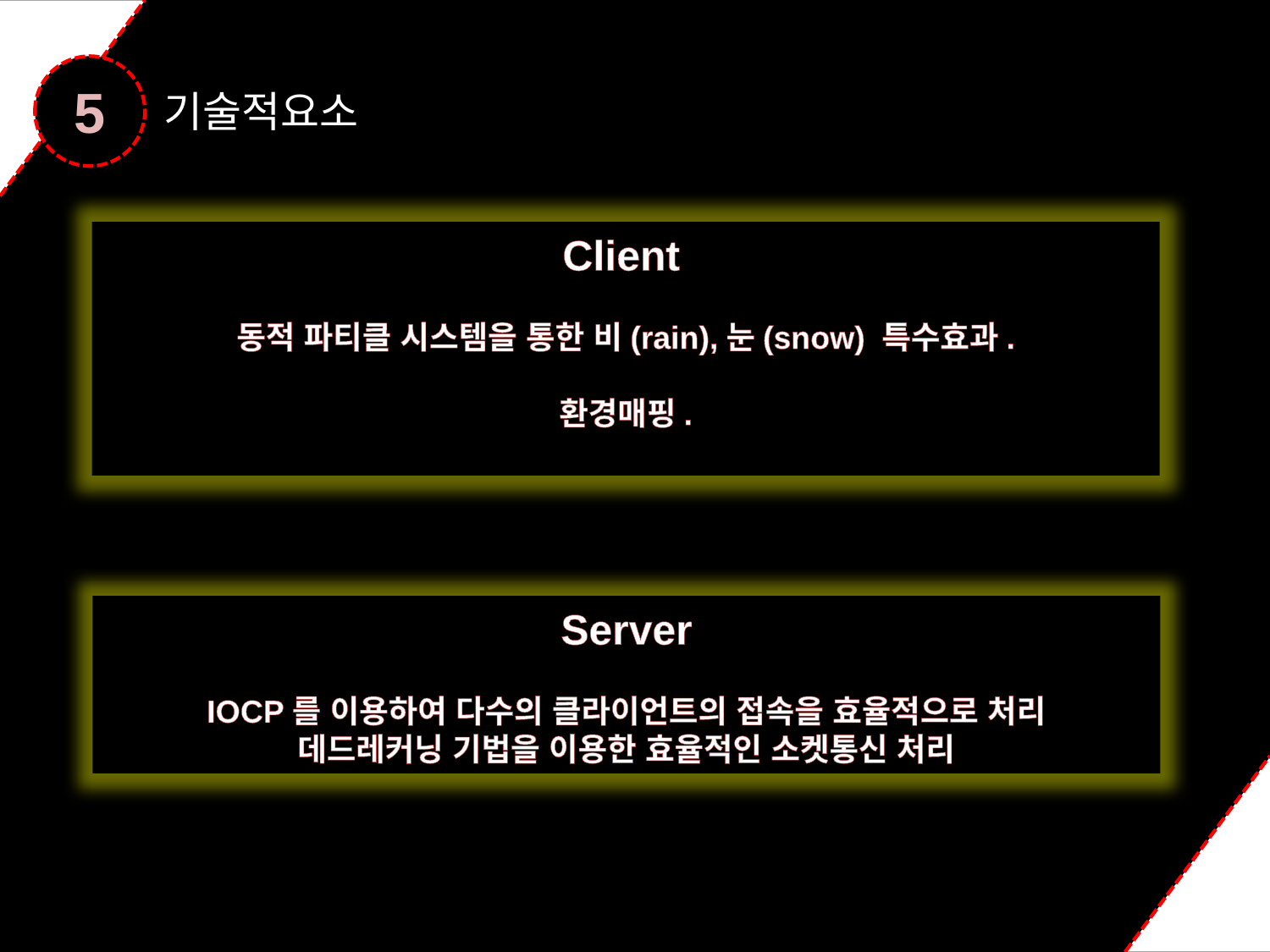

5
기술적요소
Client

동적 파티클 시스템을 통한 비(rain),눈(snow) 특수효과.

환경매핑.

Server

IOCP를 이용하여 다수의 클라이언트의 접속을 효율적으로 처리
데드레커닝 기법을 이용한 효율적인 소켓통신 처리